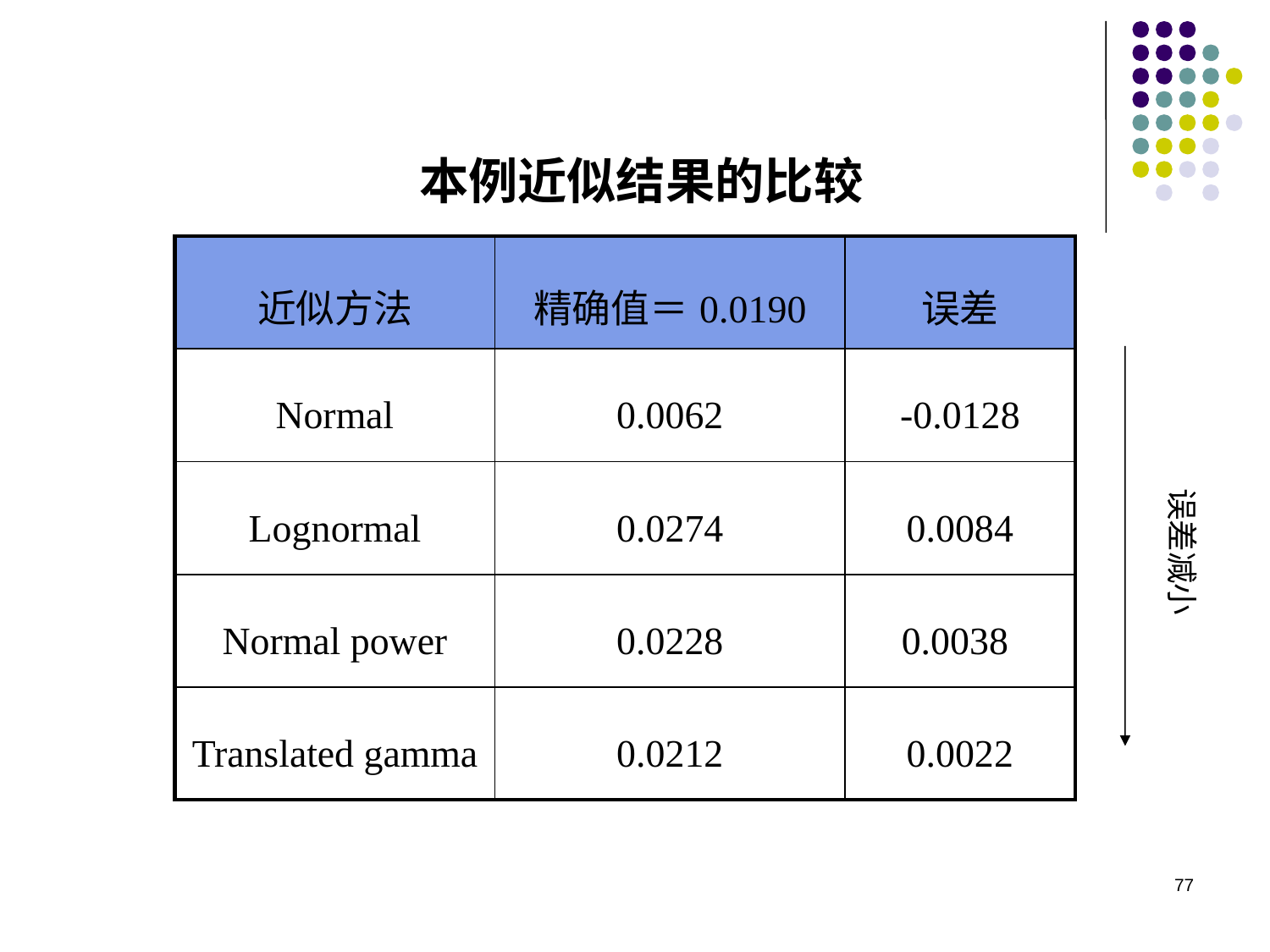

本例近似结果的比较
| 近似方法 | 精确值＝0.0190 | 误差 |
| --- | --- | --- |
| Normal | 0.0062 | -0.0128 |
| Lognormal | 0.0274 | 0.0084 |
| Normal power | 0.0228 | 0.0038 |
| Translated gamma | 0.0212 | 0.0022 |

误差减小
77